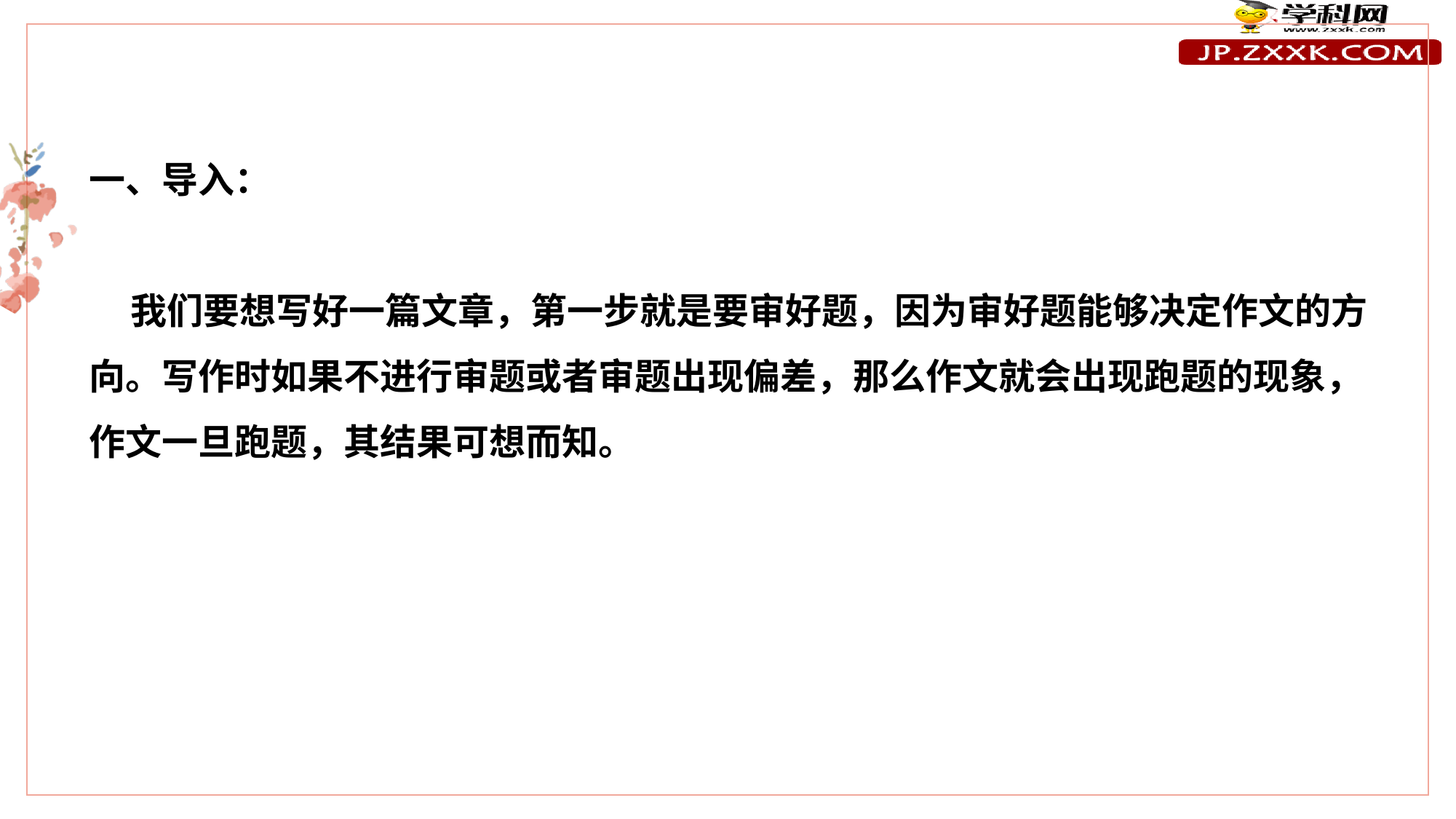

一、导入：

    我们要想写好一篇文章，第一步就是要审好题，因为审好题能够决定作文的方向。写作时如果不进行审题或者审题出现偏差，那么作文就会出现跑题的现象，作文一旦跑题，其结果可想而知。